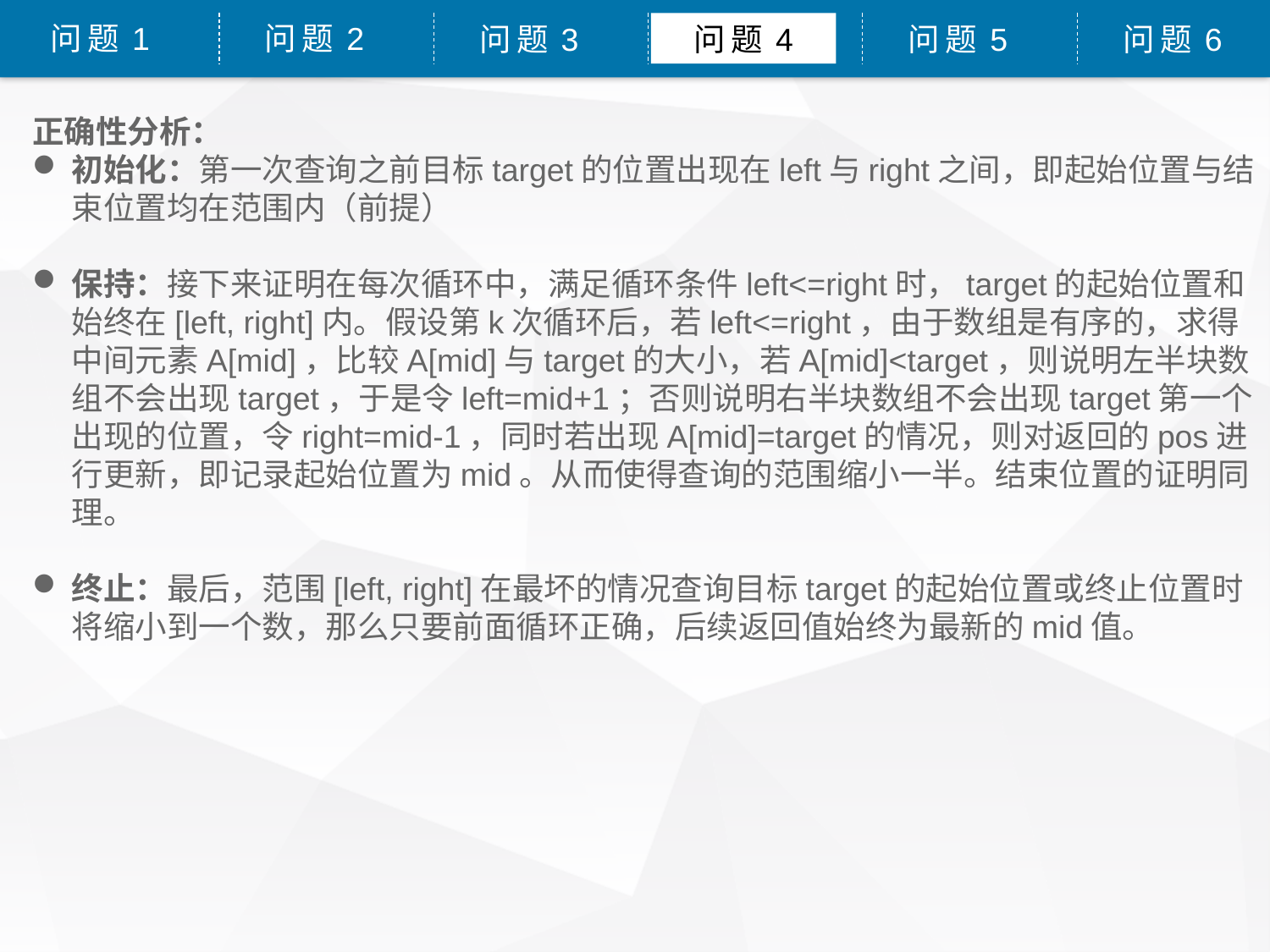

问题1
问题2
问题3
问题4
问题5
问题6
正确性分析：
初始化：第一次查询之前目标target的位置出现在left与right之间，即起始位置与结束位置均在范围内（前提）

保持：接下来证明在每次循环中，满足循环条件left<=right时，target的起始位置和始终在[left, right]内。假设第k次循环后，若left<=right，由于数组是有序的，求得中间元素A[mid]，比较A[mid]与target的大小，若A[mid]<target，则说明左半块数组不会出现target，于是令left=mid+1；否则说明右半块数组不会出现target第一个出现的位置，令right=mid-1，同时若出现A[mid]=target的情况，则对返回的pos进行更新，即记录起始位置为mid。从而使得查询的范围缩小一半。结束位置的证明同理。

终止：最后，范围[left, right]在最坏的情况查询目标target的起始位置或终止位置时将缩小到一个数，那么只要前面循环正确，后续返回值始终为最新的mid值。